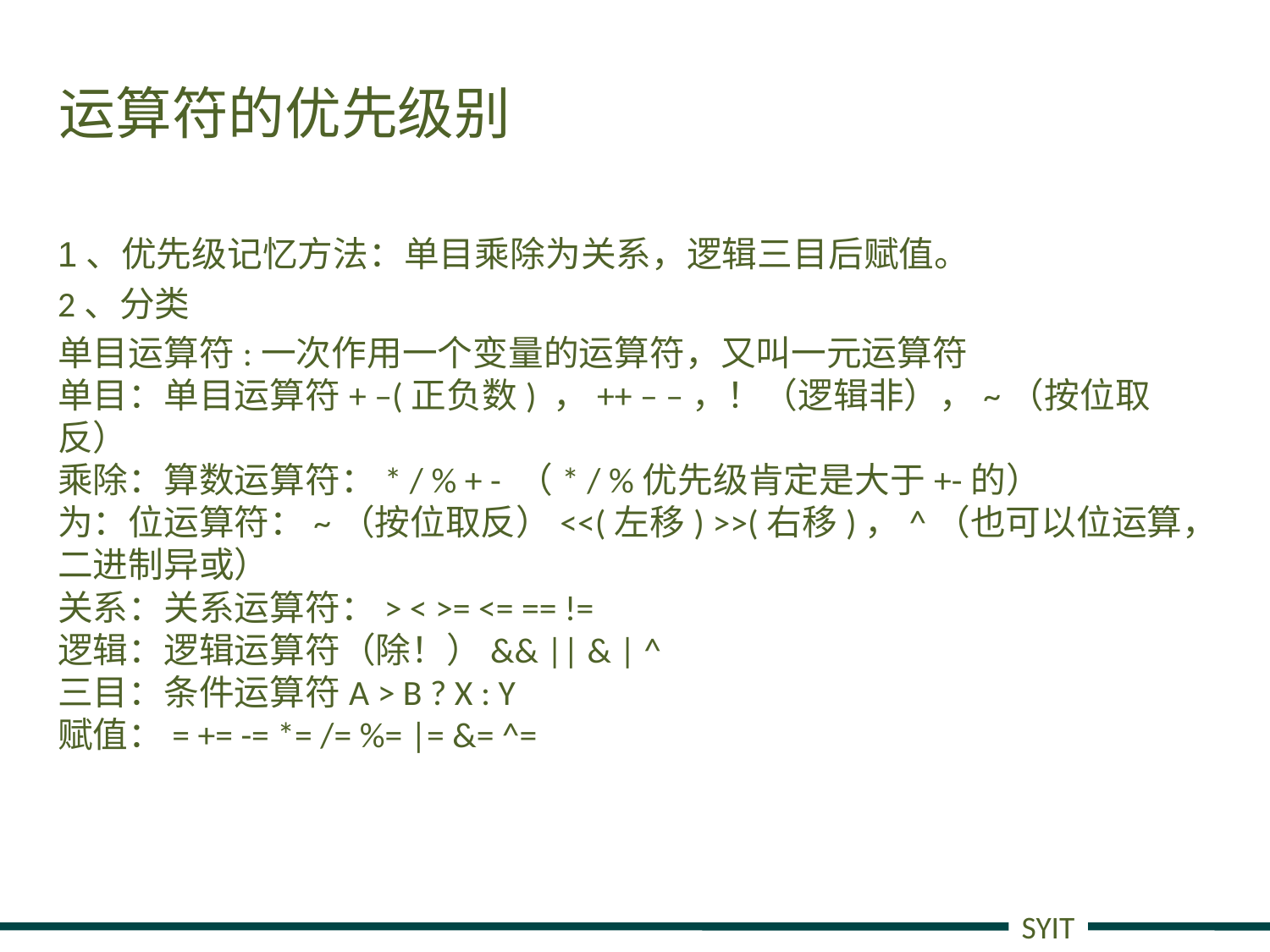

# 运算符的优先级别

1、优先级记忆方法：单目乘除为关系，逻辑三目后赋值。
2、分类
单目运算符:一次作用一个变量的运算符，又叫一元运算符 
单目：单目运算符+ –(正负数) ，++ – –，！（逻辑非），~（按位取反） 
乘除：算数运算符：* / % + - （* / %优先级肯定是大于+-的） 
为：位运算符：~（按位取反）<<(左移) >>(右移)，^（也可以位运算，二进制异或） 
关系：关系运算符：> < >= <= == != 
逻辑：逻辑运算符（除！）&& || & | ^ 
三目：条件运算符A > B ? X : Y 
赋值：= += -= *= /= %= |= &= ^=
SYIT